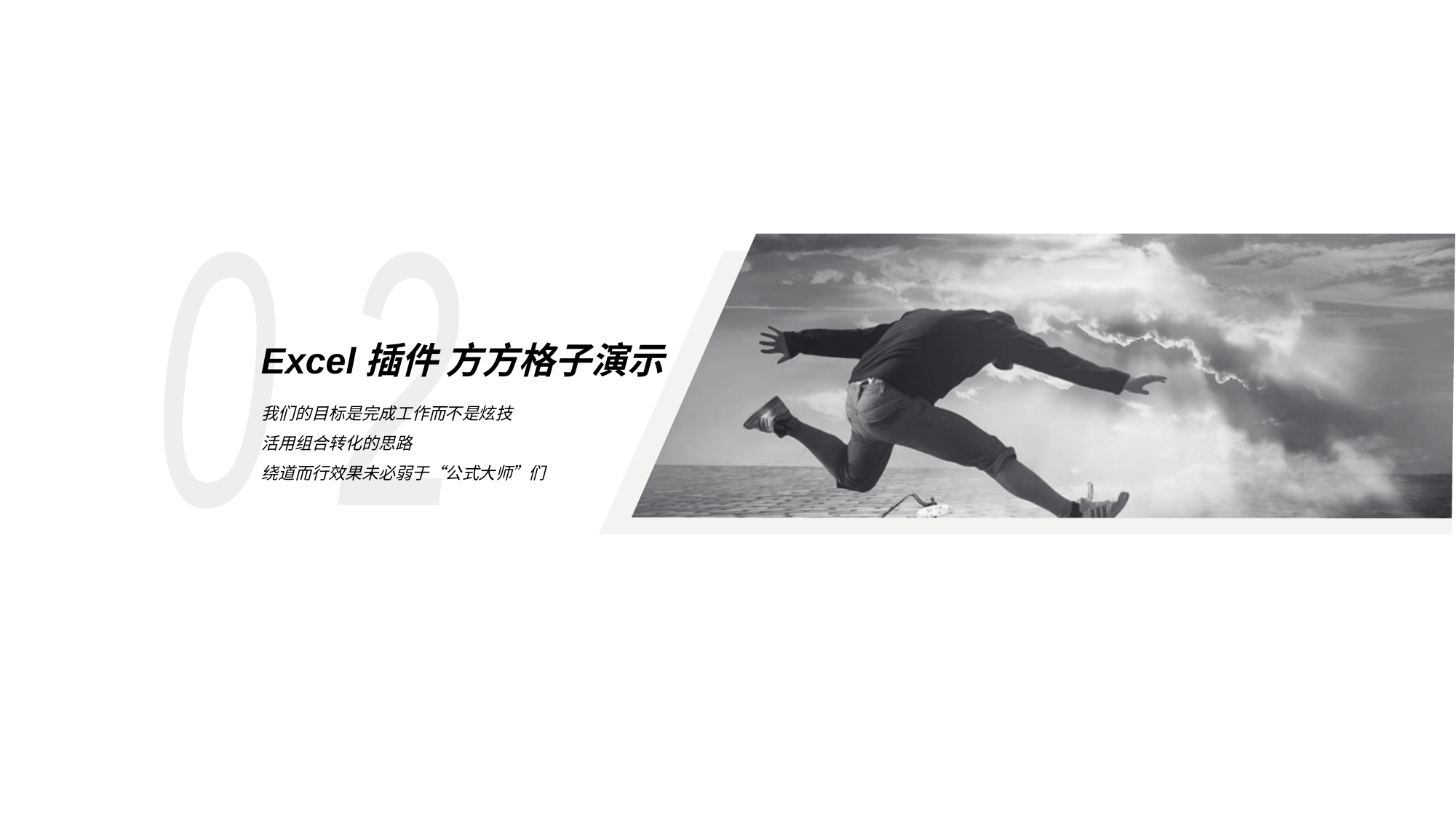

0 2
# Excel插件 方方格子演示
我们的目标是完成工作而不是炫技
活用组合转化的思路
绕道而行效果未必弱于“公式大师”们